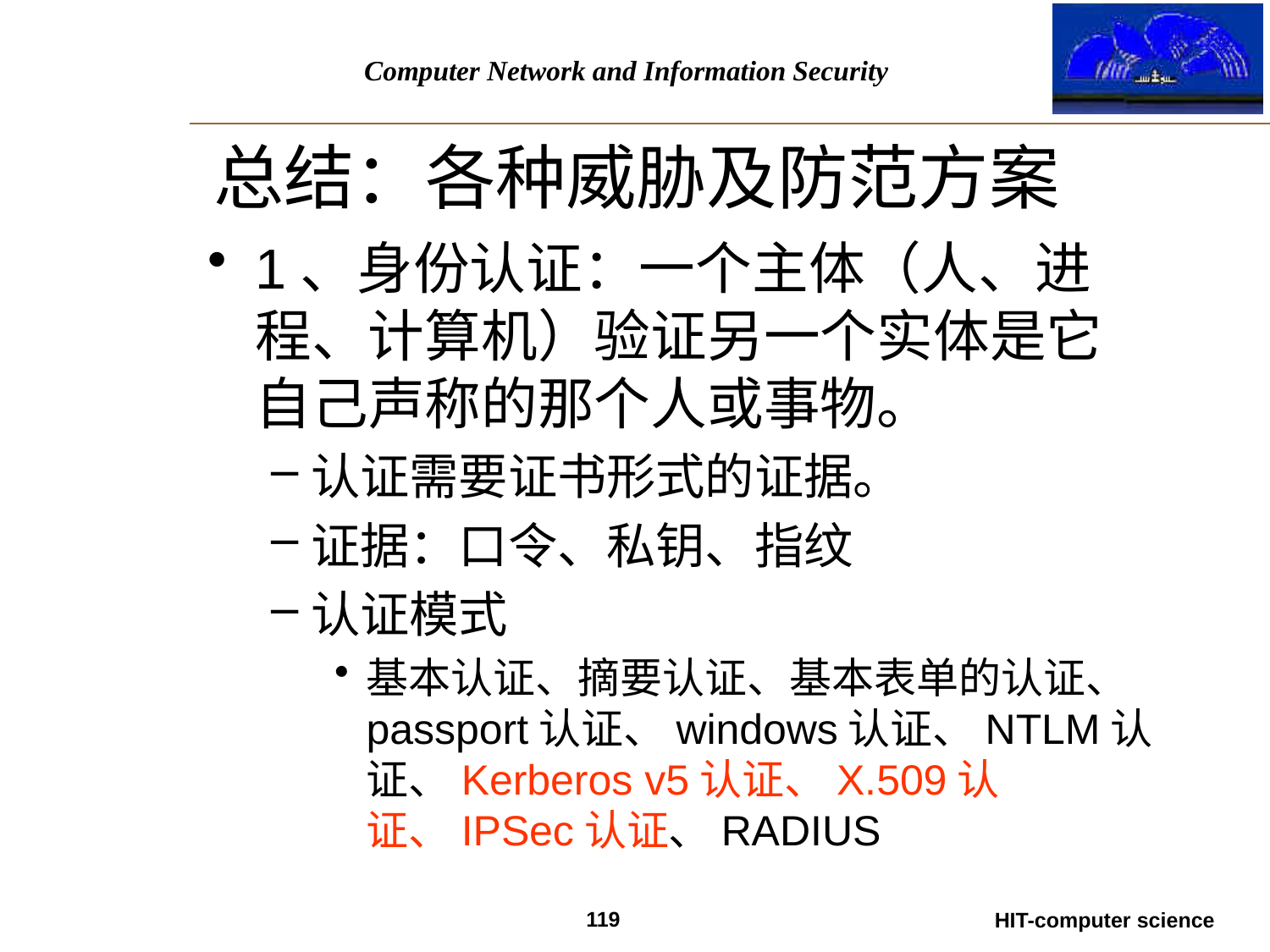

总结：各种威胁及防范方案
1、身份认证：一个主体（人、进程、计算机）验证另一个实体是它自己声称的那个人或事物。
认证需要证书形式的证据。
证据：口令、私钥、指纹
认证模式
基本认证、摘要认证、基本表单的认证、passport认证、windows认证、NTLM认证、Kerberos v5认证、X.509认证、IPSec认证、RADIUS

119
HIT-computer science